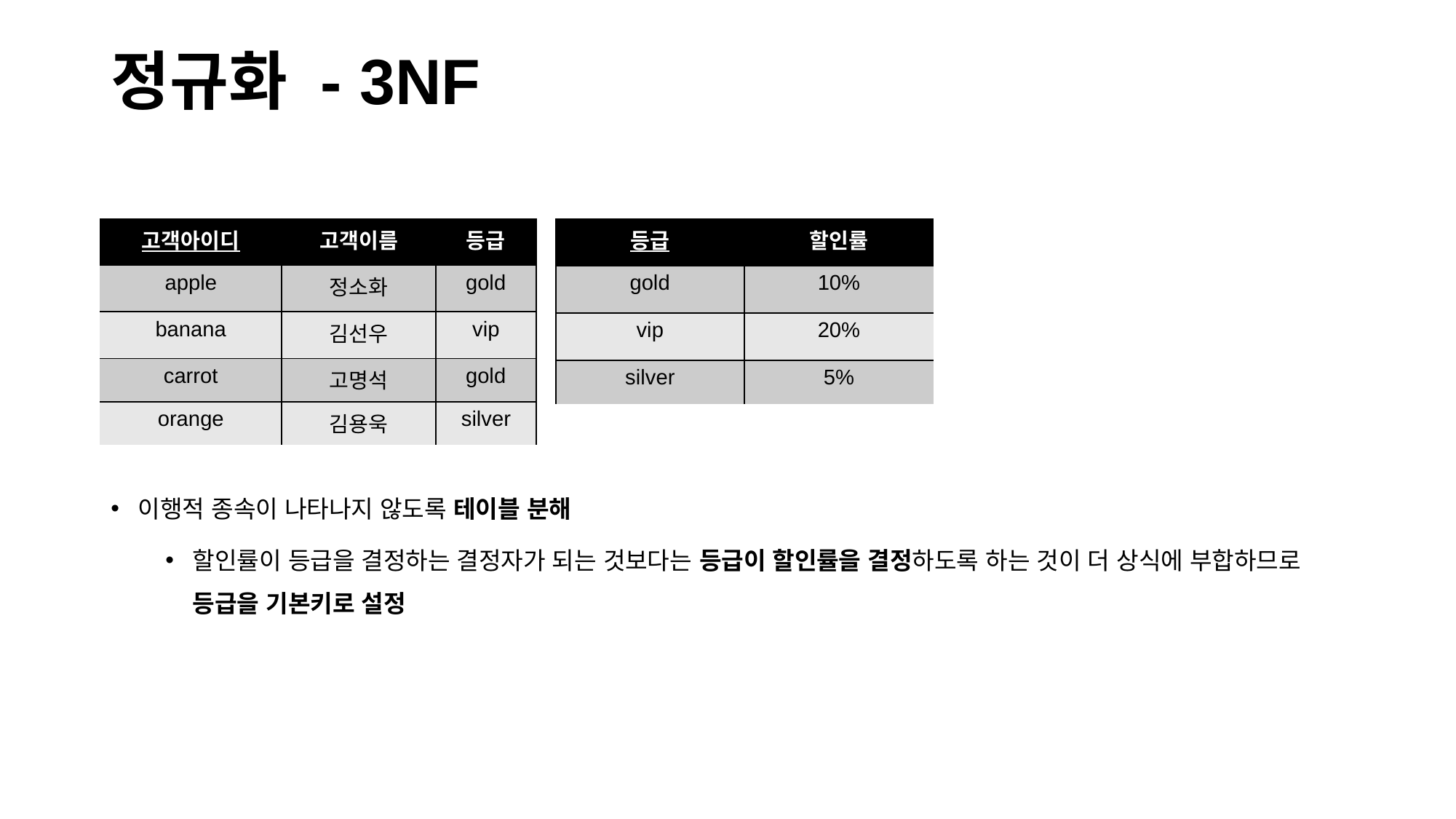

# 정규화 - 3NF
| 고객아이디 | 고객이름 | 등급 |
| --- | --- | --- |
| apple | 정소화 | gold |
| banana | 김선우 | vip |
| carrot | 고명석 | gold |
| orange | 김용욱 | silver |
| 등급 | 할인률 |
| --- | --- |
| gold | 10% |
| vip | 20% |
| silver | 5% |
이행적 종속이 나타나지 않도록 테이블 분해
할인률이 등급을 결정하는 결정자가 되는 것보다는 등급이 할인률을 결정하도록 하는 것이 더 상식에 부합하므로 등급을 기본키로 설정